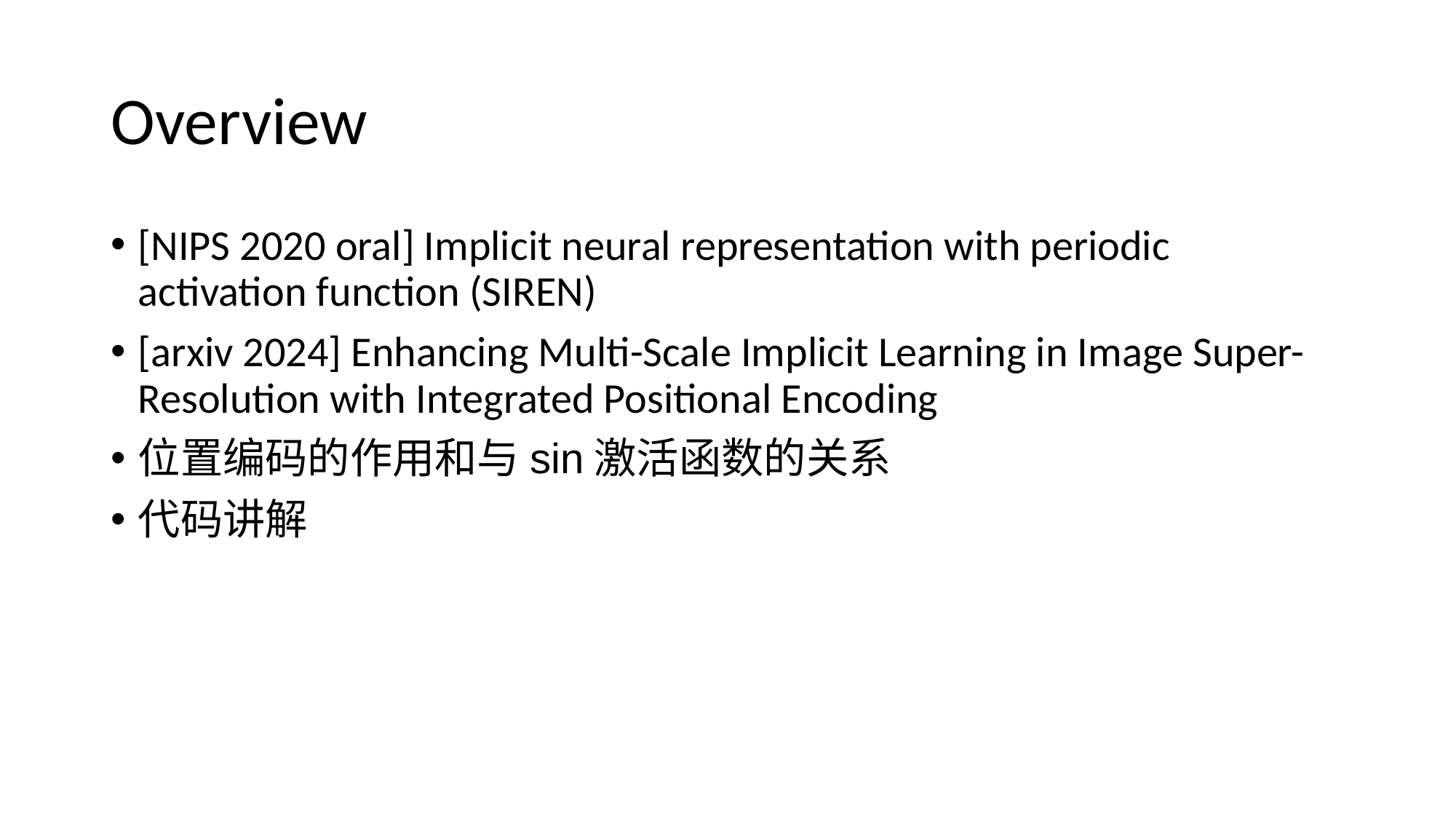

# Overview
[NIPS 2020 oral] Implicit neural representation with periodic activation function (SIREN)
[arxiv 2024] Enhancing Multi-Scale Implicit Learning in Image Super-Resolution with Integrated Positional Encoding
位置编码的作用和与sin激活函数的关系
代码讲解